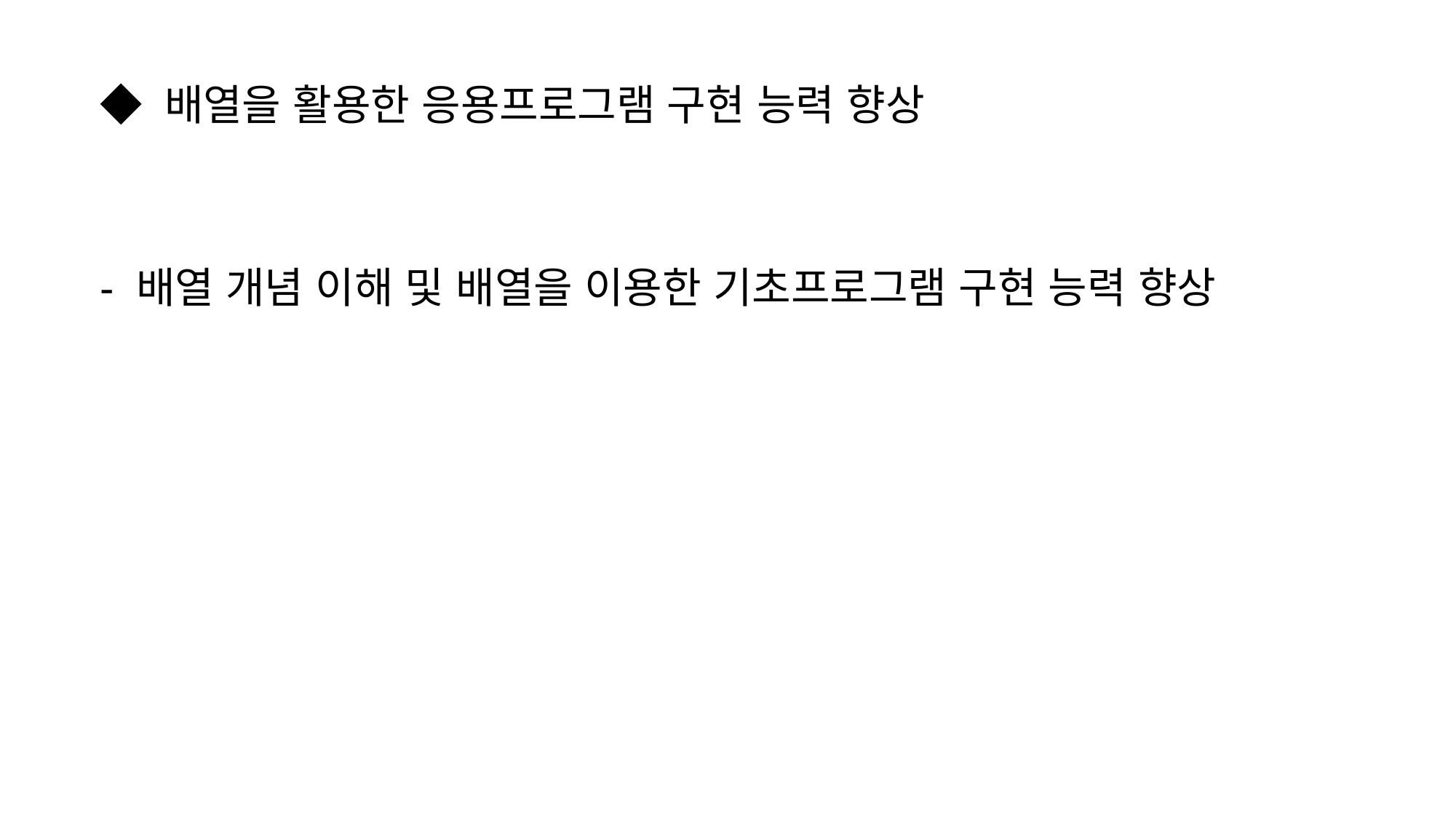

◆ 배열을 활용한 응용프로그램 구현 능력 향상

- 배열 개념 이해 및 배열을 이용한 기초프로그램 구현 능력 향상